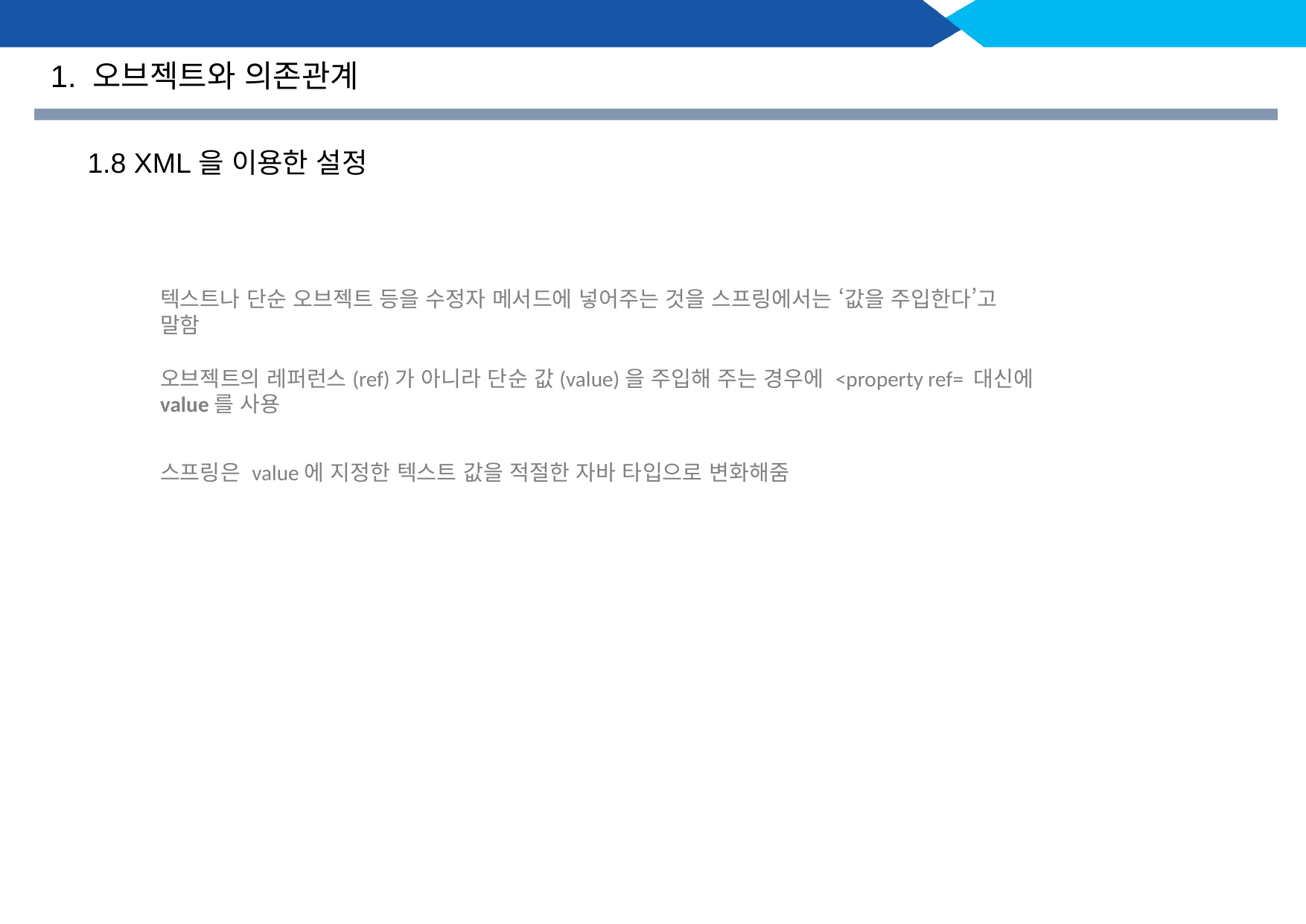

1. 오브젝트와 의존관계
1.8 XML을 이용한 설정
텍스트나 단순 오브젝트 등을 수정자 메서드에 넣어주는 것을 스프링에서는 ‘값을 주입한다’고 말함
오브젝트의 레퍼런스(ref)가 아니라 단순 값(value)을 주입해 주는 경우에 <property ref= 대신에 value를 사용
스프링은 value에 지정한 텍스트 값을 적절한 자바 타입으로 변화해줌